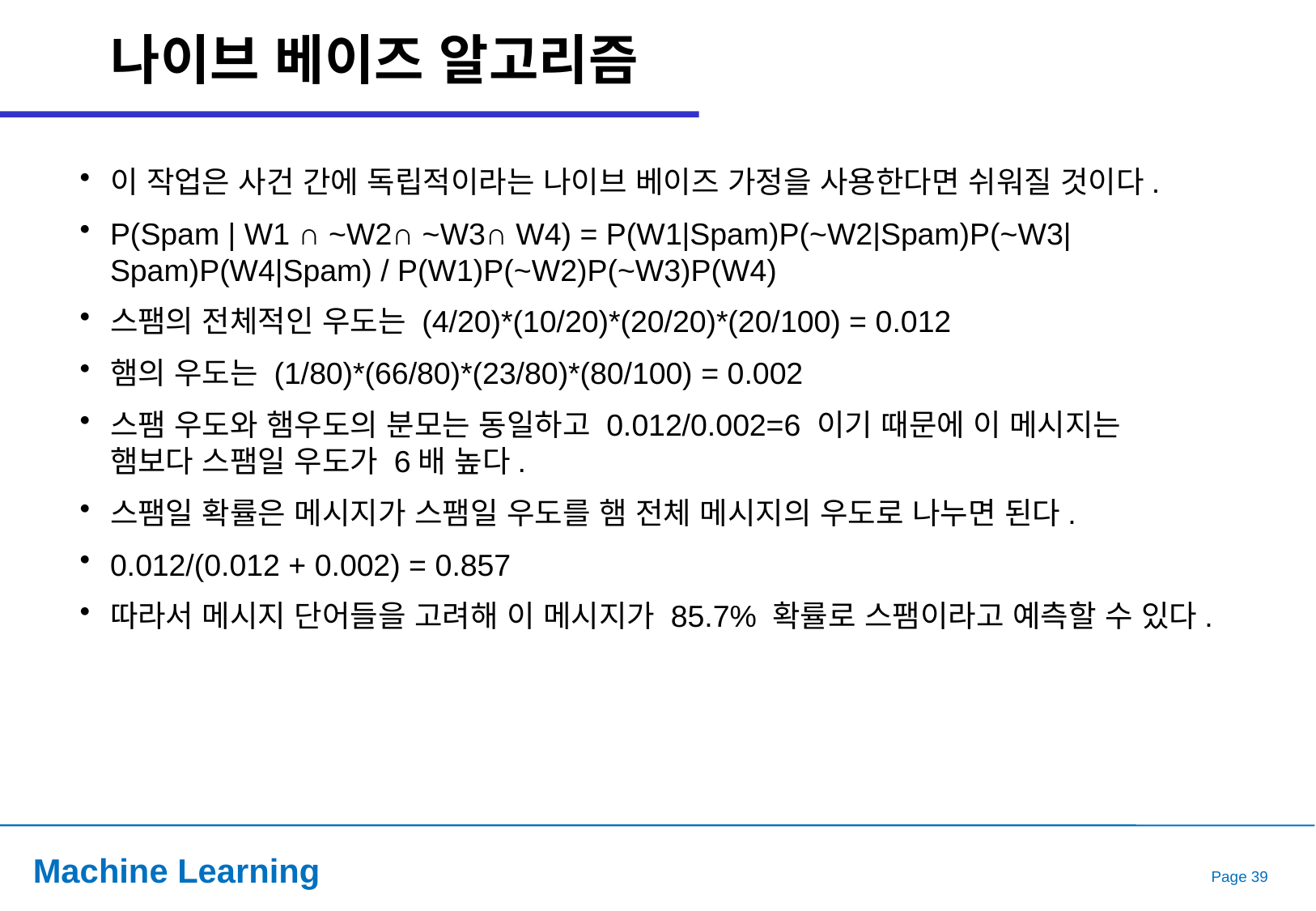

# 나이브 베이즈 알고리즘
이 작업은 사건 간에 독립적이라는 나이브 베이즈 가정을 사용한다면 쉬워질 것이다.
P(Spam | W1 ∩ ~W2∩ ~W3∩ W4) = P(W1|Spam)P(~W2|Spam)P(~W3|Spam)P(W4|Spam) / P(W1)P(~W2)P(~W3)P(W4)
스팸의 전체적인 우도는 (4/20)*(10/20)*(20/20)*(20/100) = 0.012
햄의 우도는 (1/80)*(66/80)*(23/80)*(80/100) = 0.002
스팸 우도와 햄우도의 분모는 동일하고 0.012/0.002=6 이기 때문에 이 메시지는 햄보다 스팸일 우도가 6배 높다.
스팸일 확률은 메시지가 스팸일 우도를 햄 전체 메시지의 우도로 나누면 된다.
0.012/(0.012 + 0.002) = 0.857
따라서 메시지 단어들을 고려해 이 메시지가 85.7% 확률로 스팸이라고 예측할 수 있다.

Page 39